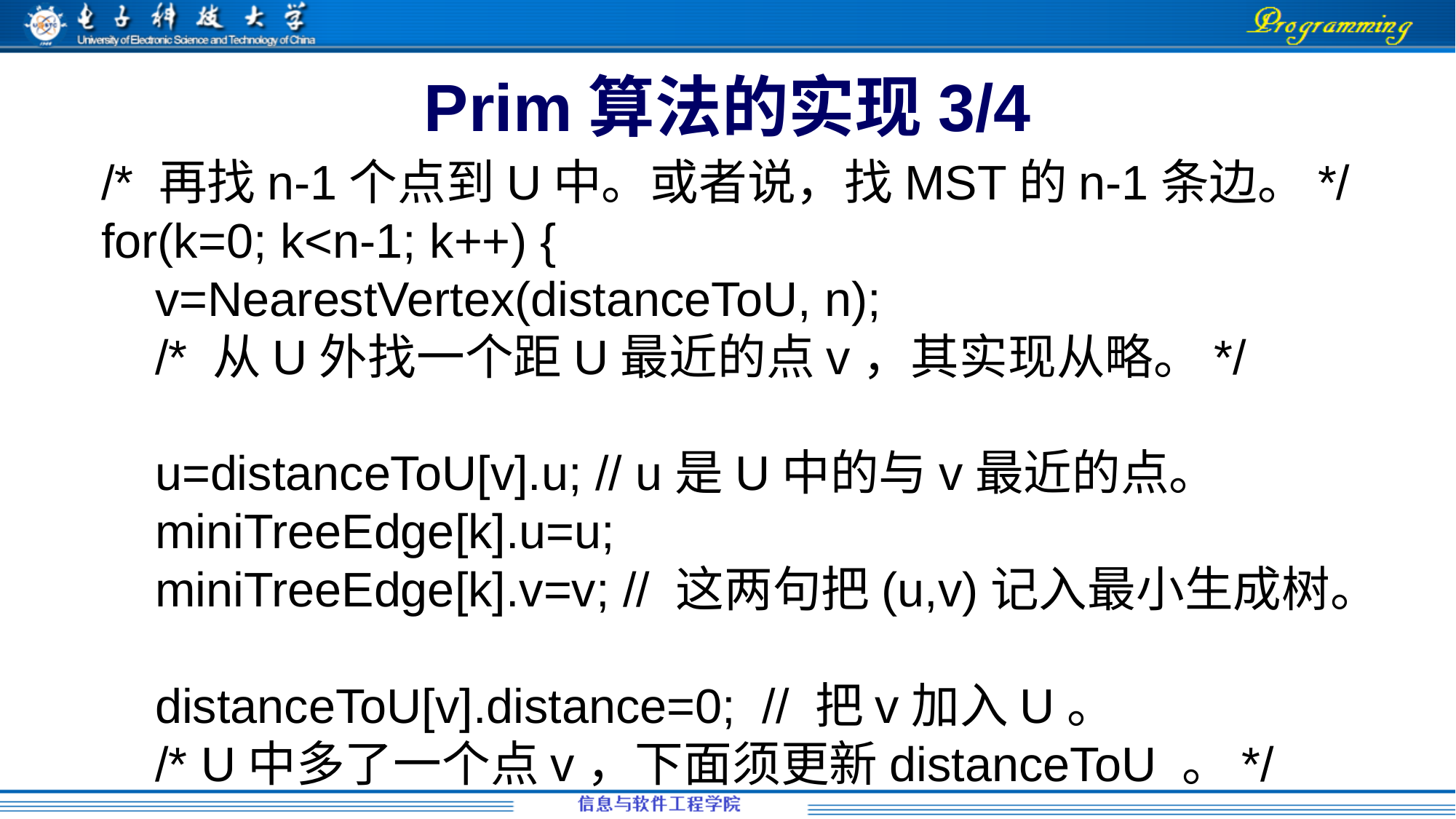

# Prim算法的实现3/4
    /* 再找n-1个点到U中。或者说，找MST的n-1条边。*/
    for(k=0; k<n-1; k++) {
        v=NearestVertex(distanceToU, n);
        /* 从U外找一个距U最近的点v，其实现从略。*/

        u=distanceToU[v].u; // u是U中的与v最近的点。
        miniTreeEdge[k].u=u;
        miniTreeEdge[k].v=v; // 这两句把(u,v)记入最小生成树。

        distanceToU[v].distance=0;  // 把v加入U。
        /* U中多了一个点v，下面须更新distanceToU 。*/